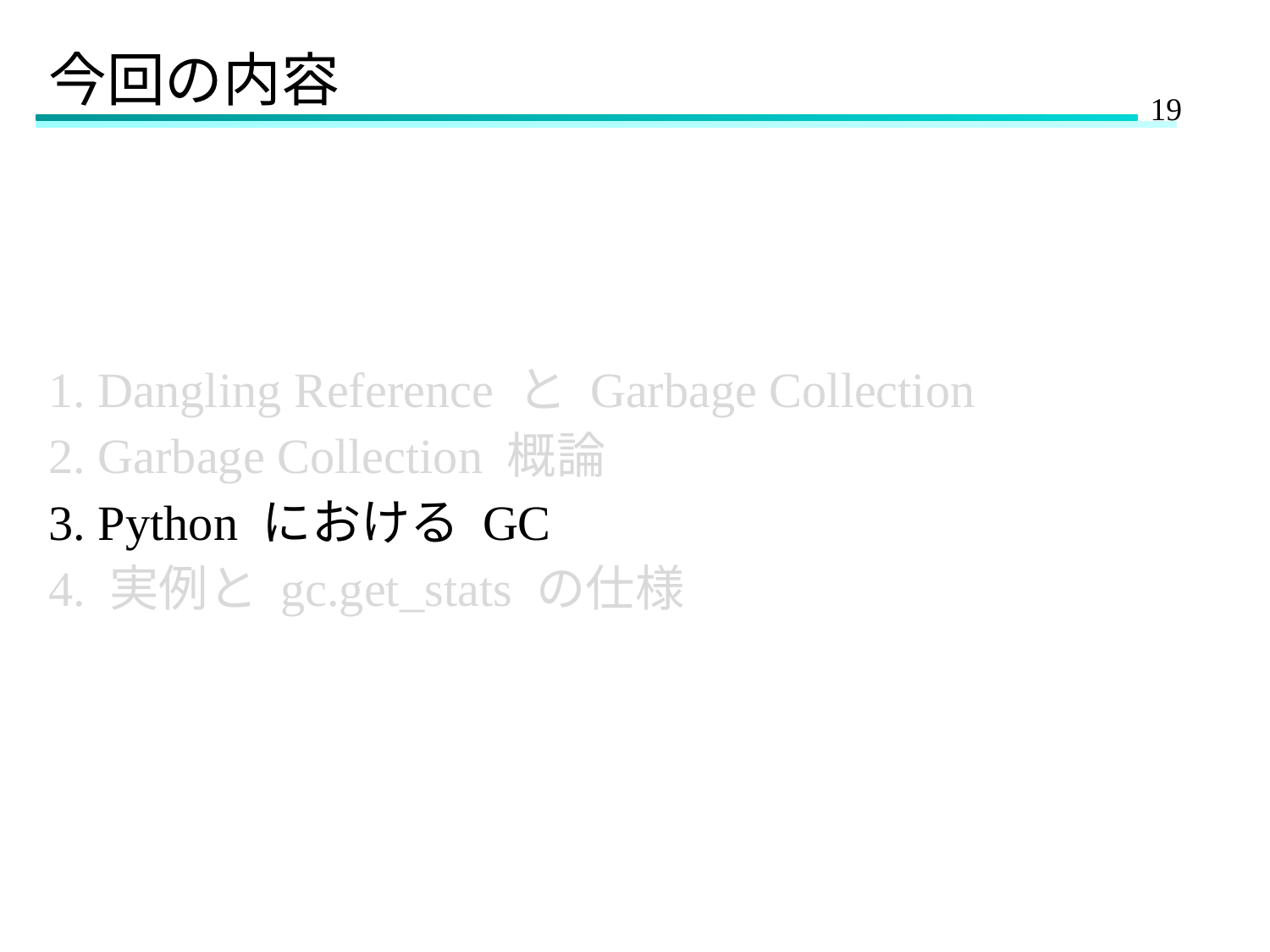

# 今回の内容

1. Dangling Reference と Garbage Collection
2. Garbage Collection 概論
3. Python における GC
4. 実例と gc.get_stats の仕様